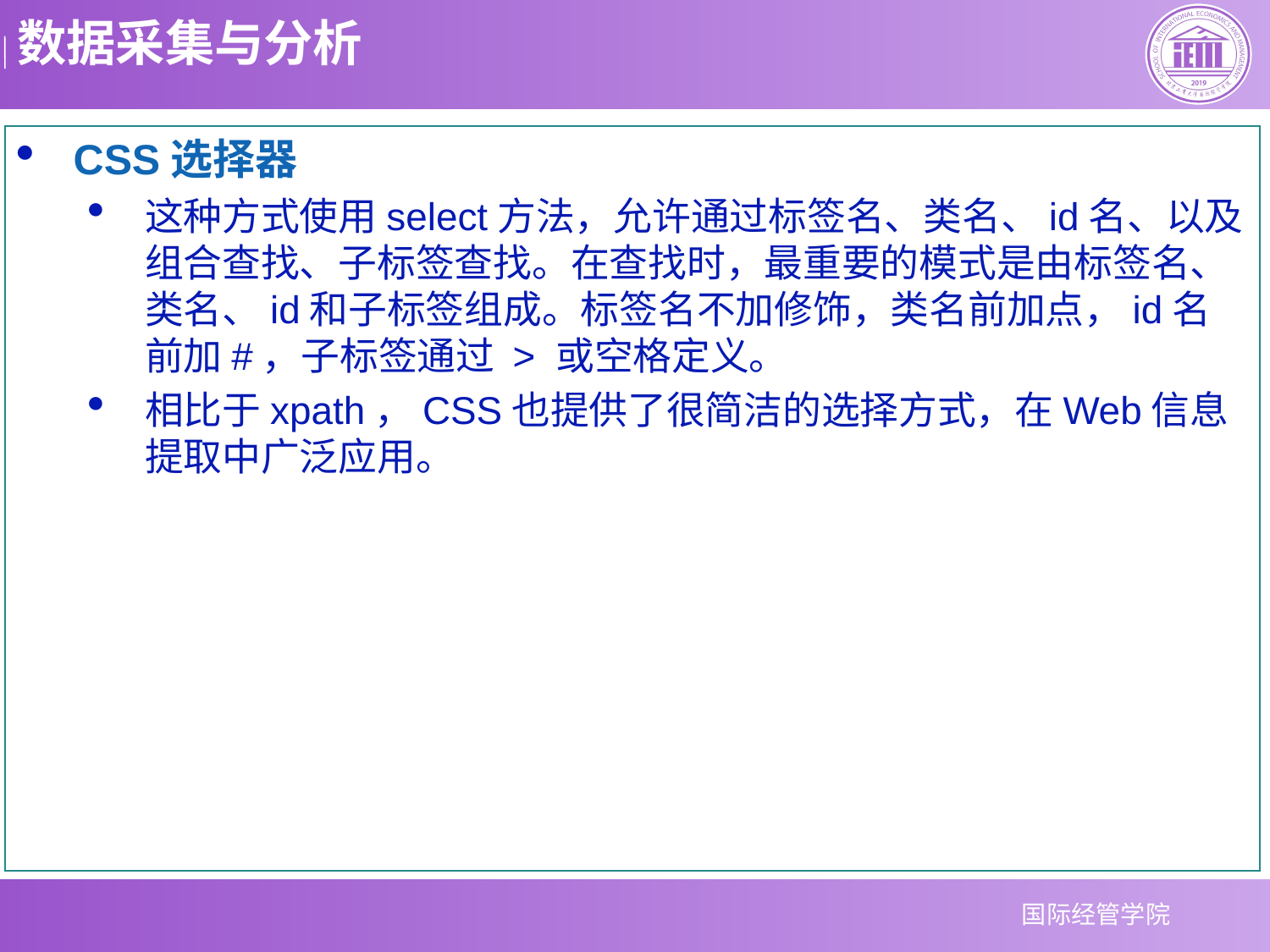

CSS选择器
这种方式使用select方法，允许通过标签名、类名、id名、以及组合查找、子标签查找。在查找时，最重要的模式是由标签名、类名、id和子标签组成。标签名不加修饰，类名前加点，id名前加#，子标签通过 > 或空格定义。
相比于xpath，CSS也提供了很简洁的选择方式，在Web信息提取中广泛应用。